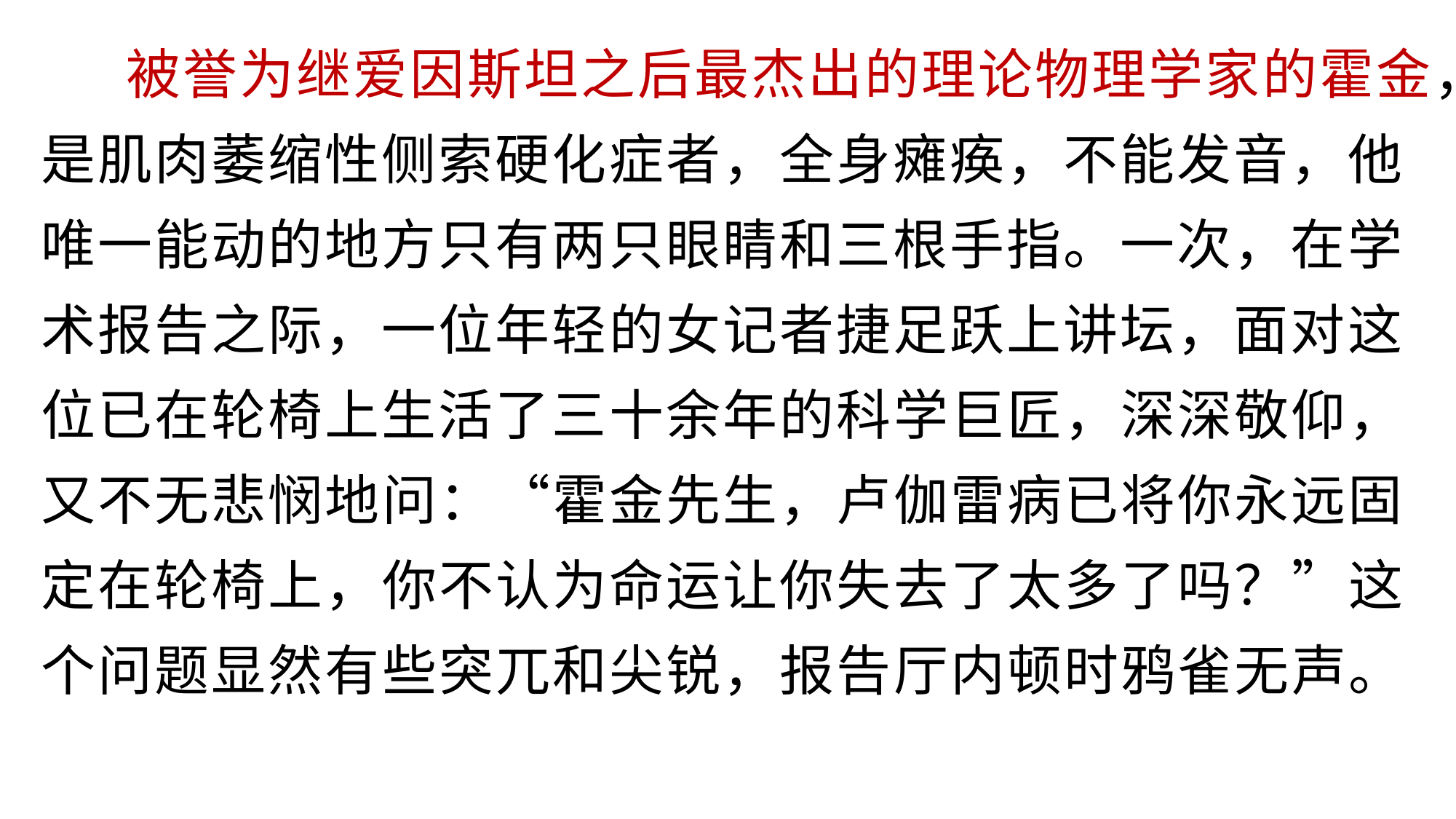

被誉为继爱因斯坦之后最杰出的理论物理学家的霍金，是肌肉萎缩性侧索硬化症者，全身瘫痪，不能发音，他唯一能动的地方只有两只眼睛和三根手指。一次，在学术报告之际，一位年轻的女记者捷足跃上讲坛，面对这位已在轮椅上生活了三十余年的科学巨匠，深深敬仰，又不无悲悯地问：“霍金先生，卢伽雷病已将你永远固定在轮椅上，你不认为命运让你失去了太多了吗？”这个问题显然有些突兀和尖锐，报告厅内顿时鸦雀无声。